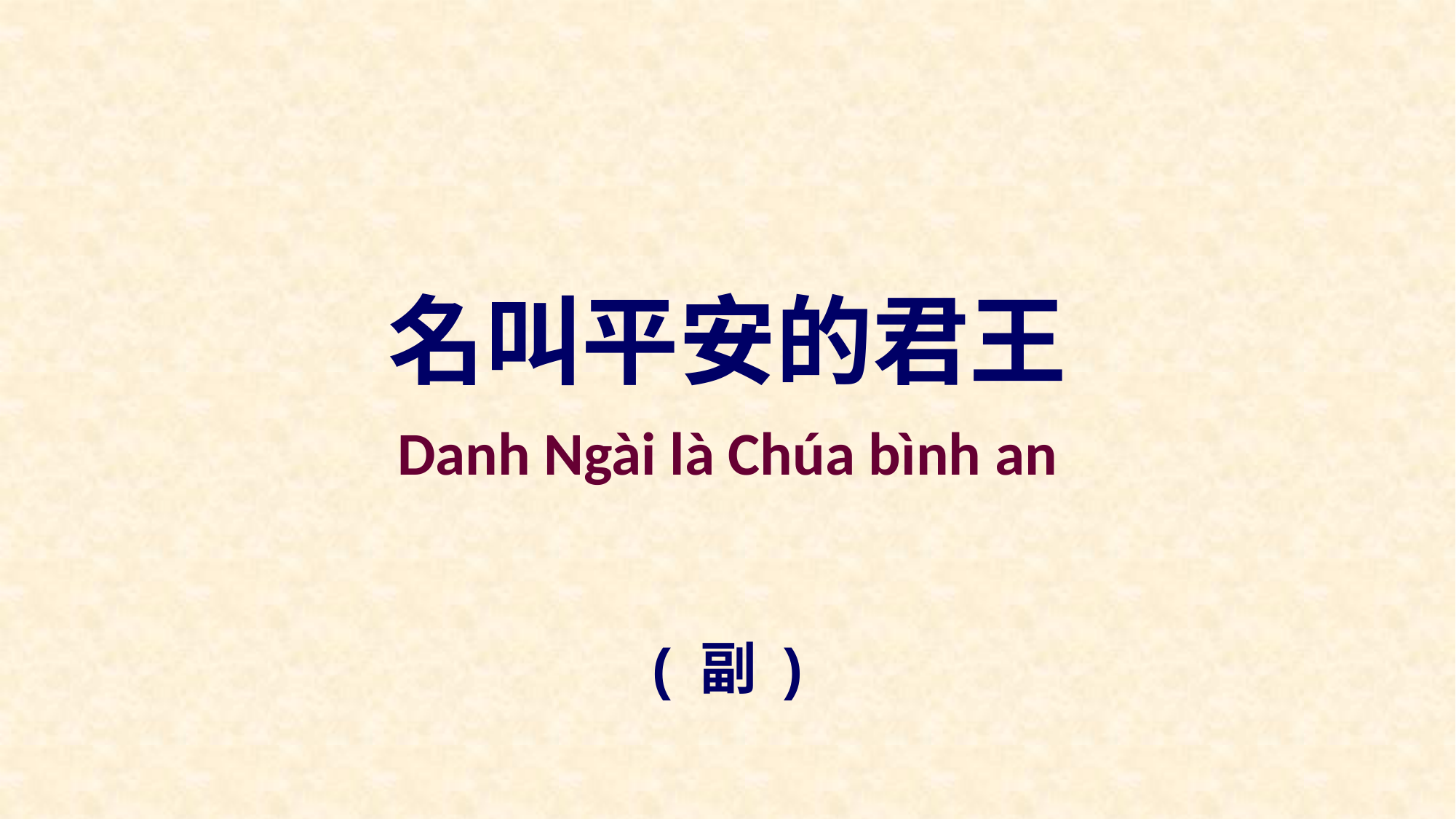

名叫平安的君王
Danh Ngài là Chúa bình an
( 副 )